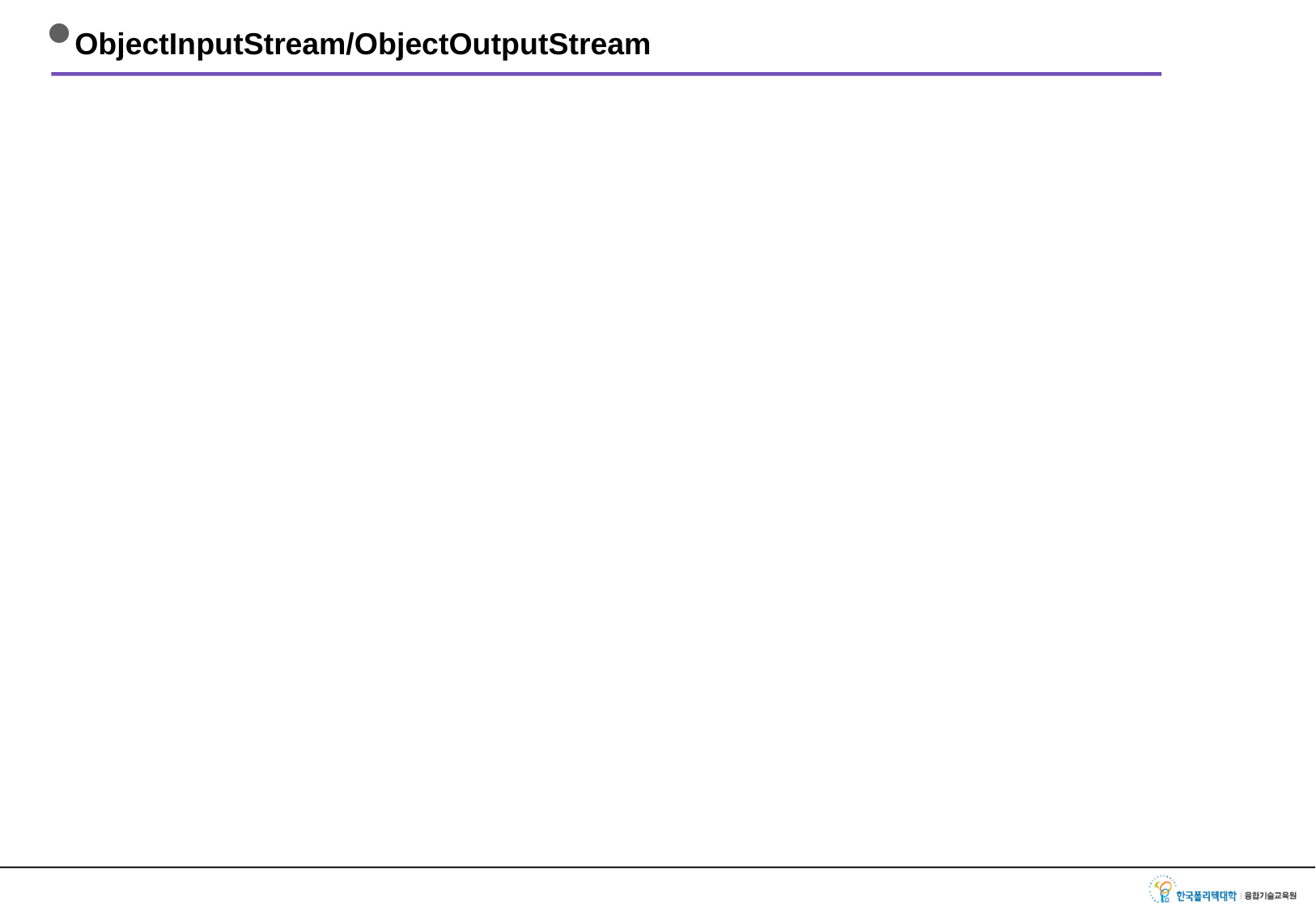

# ObjectInputStream/ObjectOutputStream
객체가 가진 정보를 byte로 기록해 두었다가 다시 비어있는 객체에 정보를 넣는
     방식의 기능을 지원하는 클래스들
객체의 정보를 byte로 변환할 때 java.io.Serializable 인터페이스 타입인지를 확인하고
     JVM이 변환/복구 작업을 수행
Serializable 인터페이스는 개발자가 아무 작업을 할 수 없고,
     단지 타입 정보만 추가하는 방식으로 사용